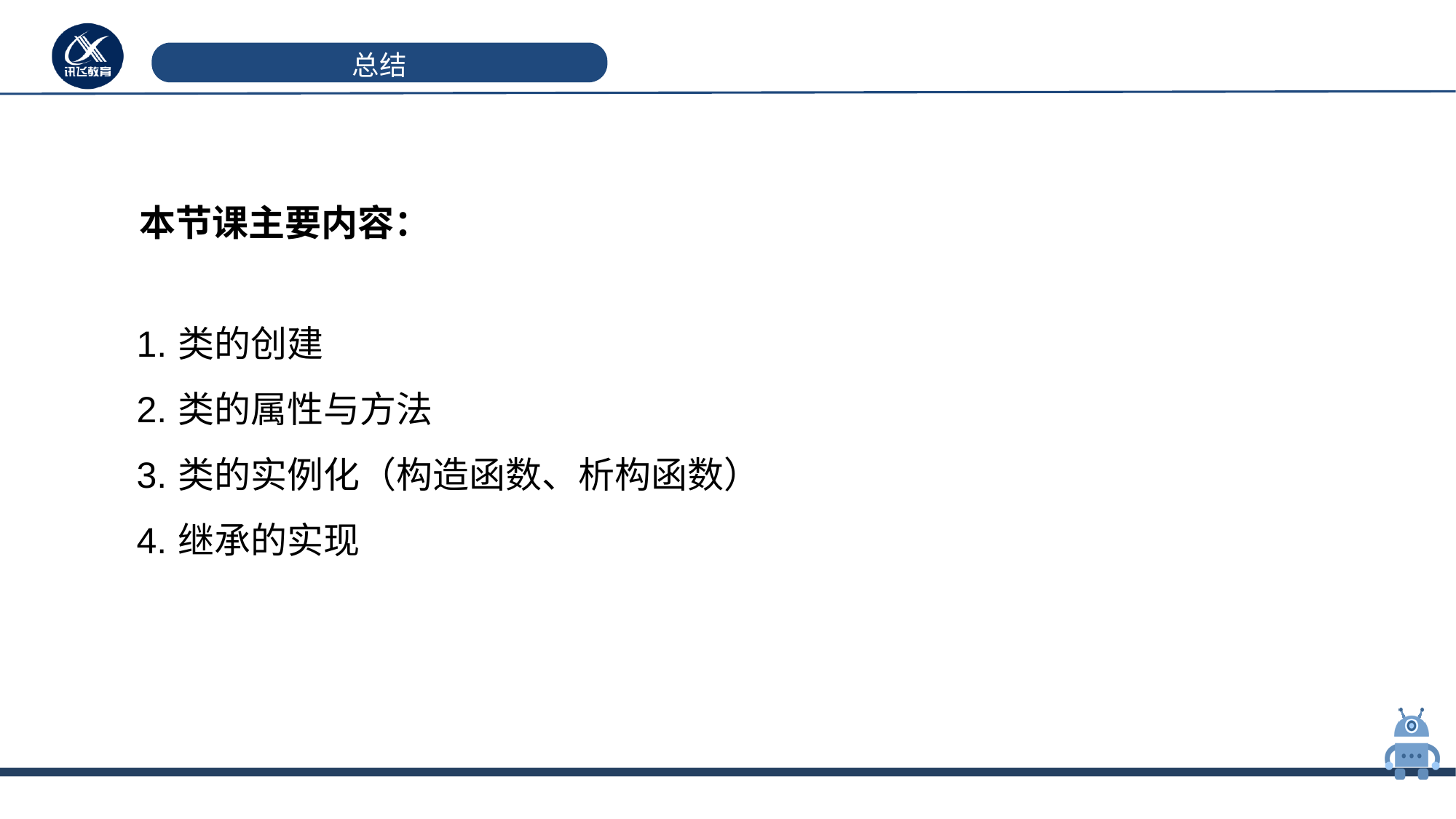

# 总结
本节课主要内容：

类的创建
类的属性与方法
类的实例化（构造函数、析构函数）
继承的实现